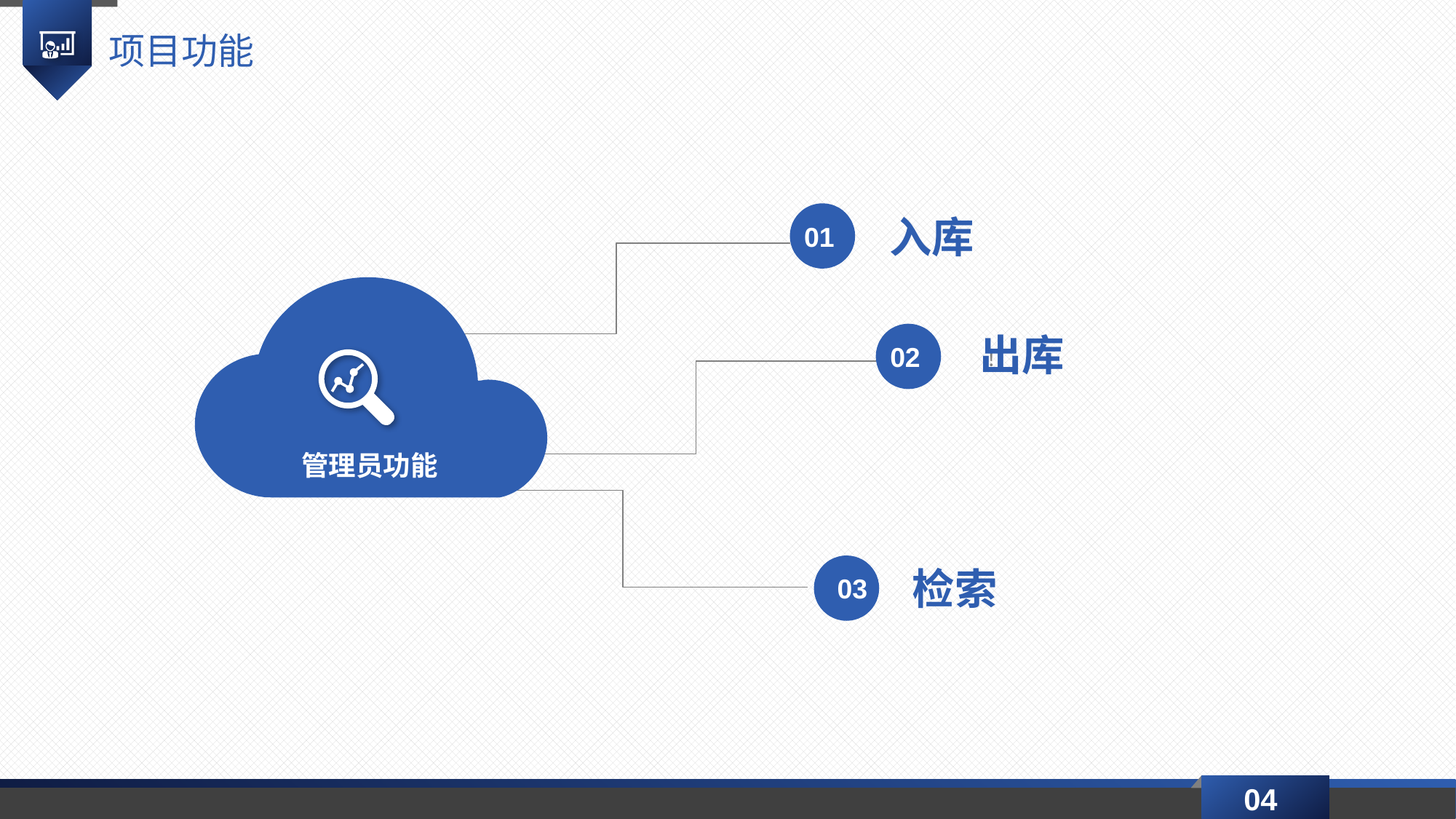

项目功能

入库
01

出库

！
02

管理员功能

检索
03

04

延时符